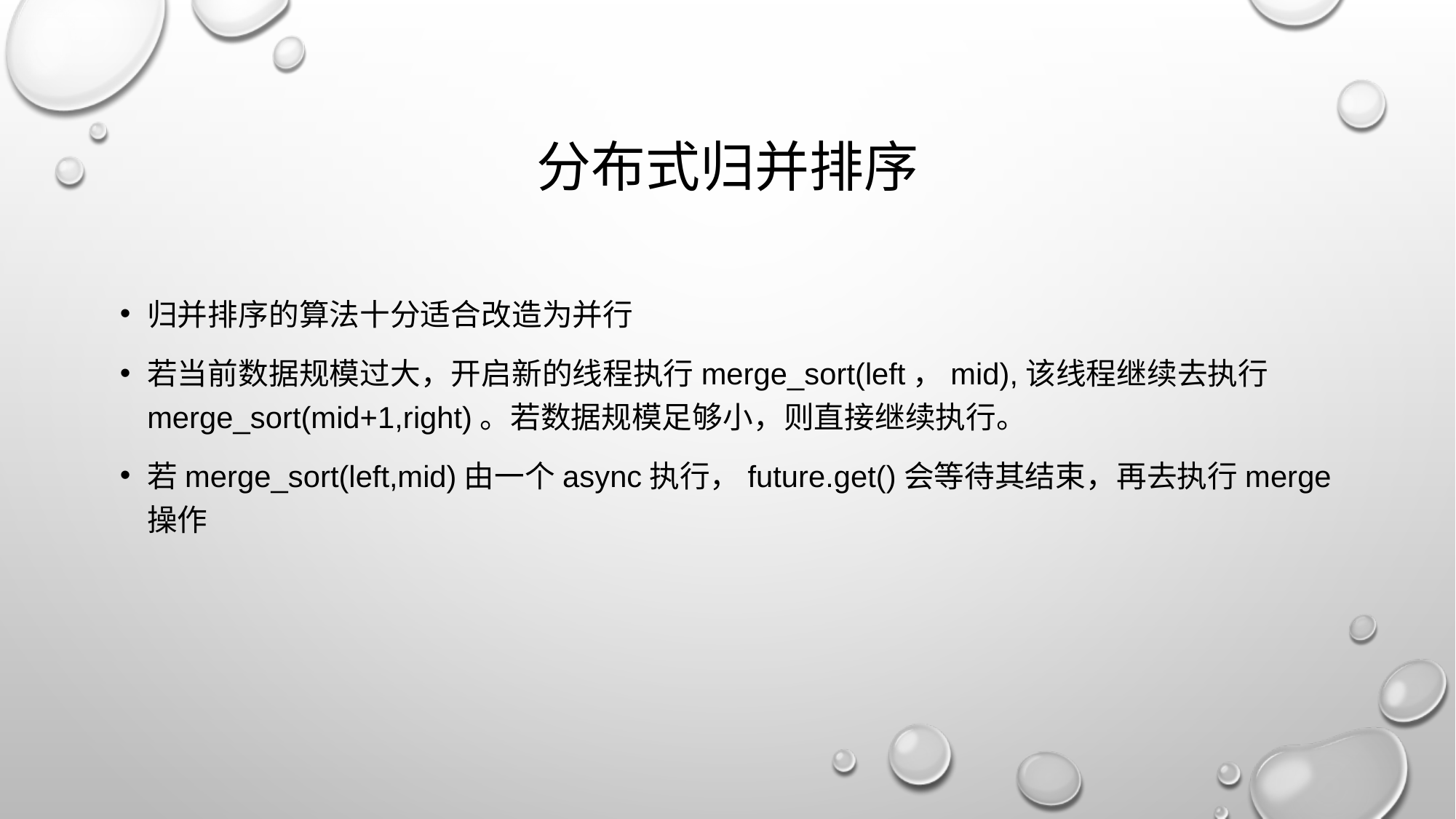

# 分布式归并排序
归并排序的算法十分适合改造为并行
若当前数据规模过大，开启新的线程执行merge_sort(left，mid),该线程继续去执行merge_sort(mid+1,right)。若数据规模足够小，则直接继续执行。
若merge_sort(left,mid)由一个async执行，future.get()会等待其结束，再去执行merge操作